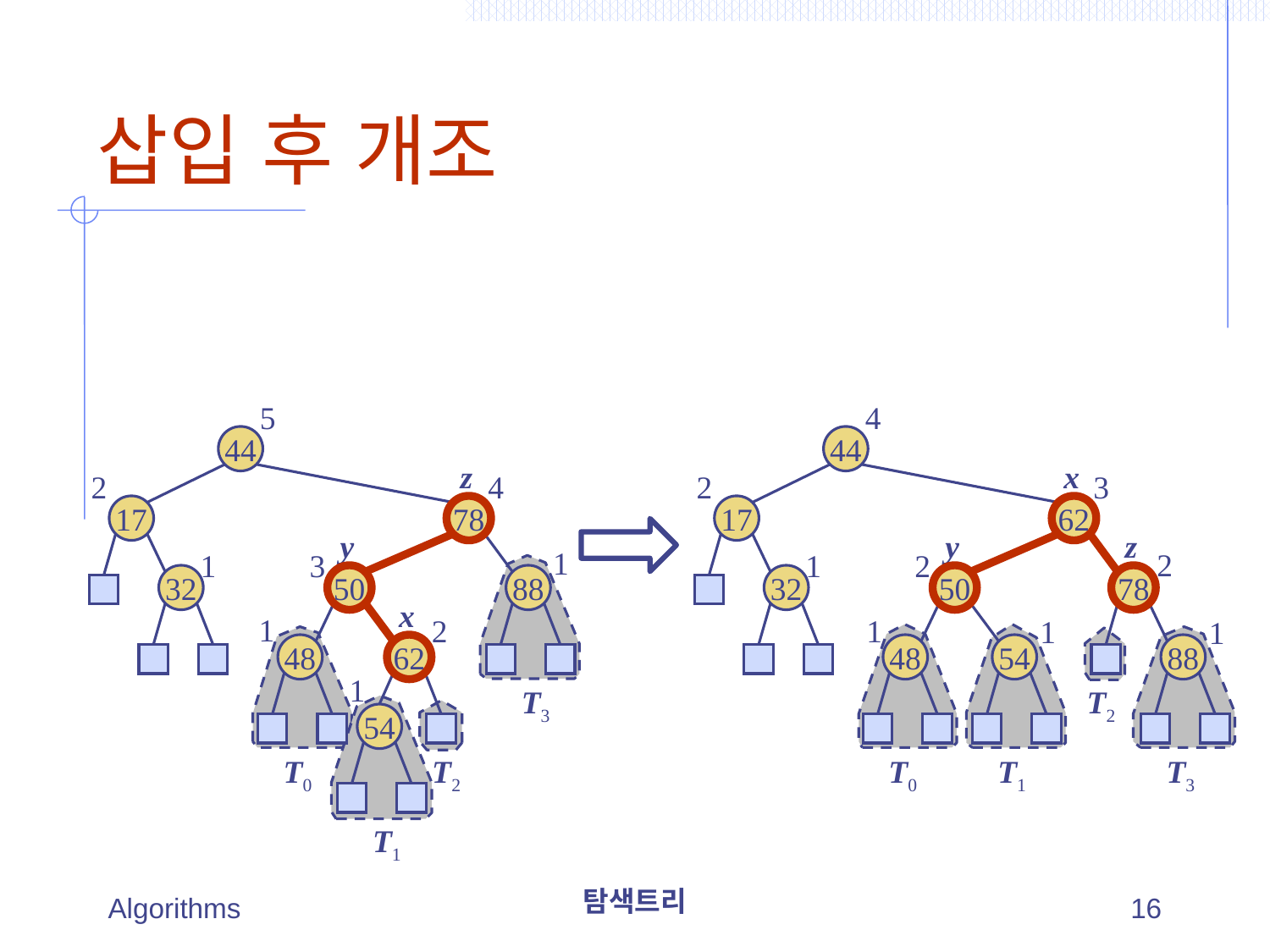

# 삽입 후 개조
5
4
44
44
z
x
2
4
2
3
17
78
17
62

y
y
z
1
2
1
3
1
2

32
50
88
32
50
78

x
1
2
1
1
1

48
62
48
54
88

1
T3
T2

54

T0
T2
T0
T1
T3

T1
Algorithms
탐색트리
16